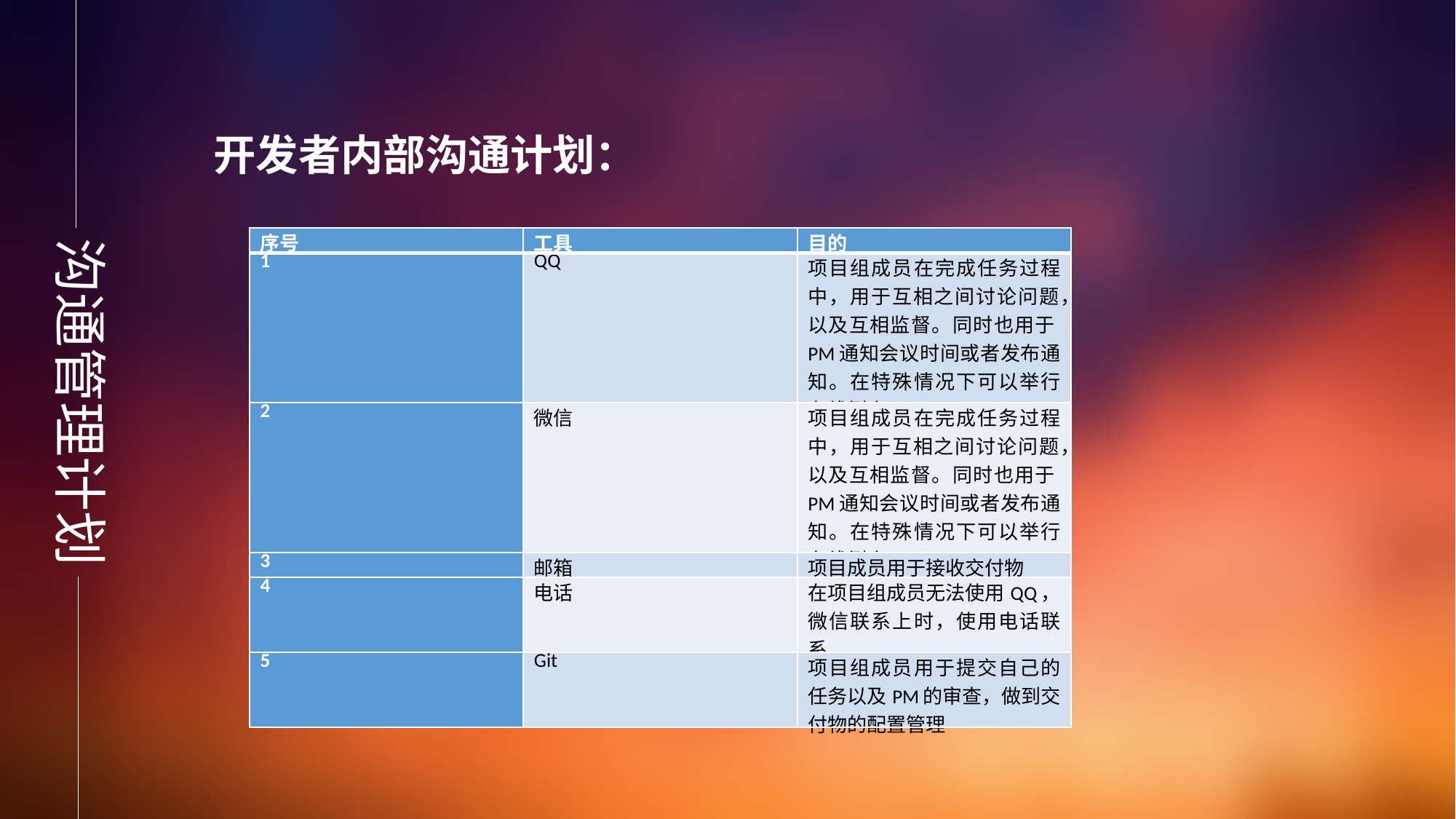

开发者内部沟通计划：
沟通管理计划
| 序号 | 工具 | 目的 |
| --- | --- | --- |
| 1 | QQ | 项目组成员在完成任务过程中，用于互相之间讨论问题，以及互相监督。同时也用于PM通知会议时间或者发布通知。在特殊情况下可以举行在线例会 |
| 2 | 微信 | 项目组成员在完成任务过程中，用于互相之间讨论问题，以及互相监督。同时也用于PM通知会议时间或者发布通知。在特殊情况下可以举行在线例会。 |
| 3 | 邮箱 | 项目成员用于接收交付物 |
| 4 | 电话 | 在项目组成员无法使用QQ，微信联系上时，使用电话联系 |
| 5 | Git | 项目组成员用于提交自己的任务以及PM的审查，做到交付物的配置管理 |